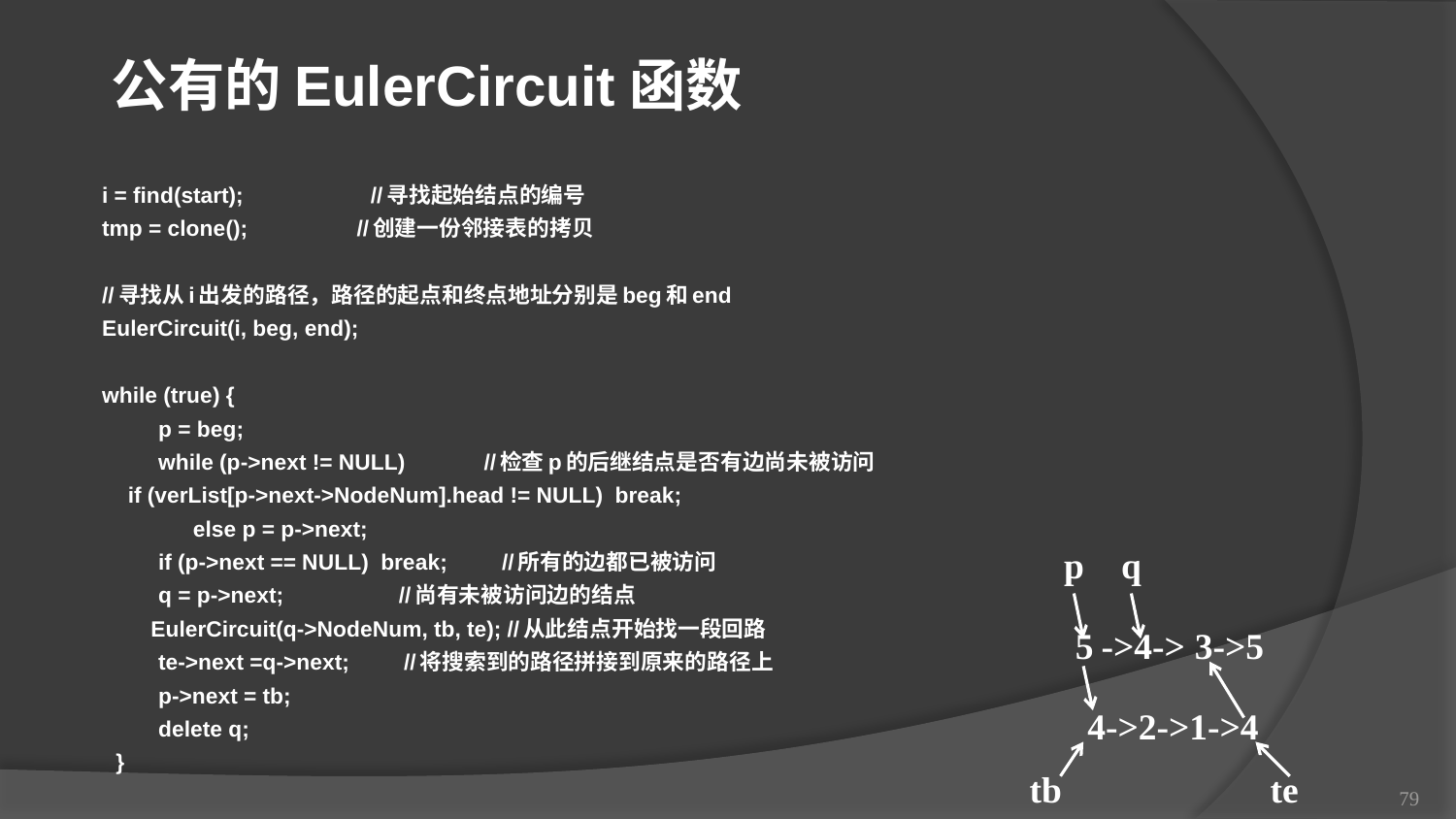

公有的EulerCircuit函数
       i = find(start);                     //寻找起始结点的编号
       tmp = clone();                  //创建一份邻接表的拷贝

       //寻找从i出发的路径，路径的起点和终点地址分别是beg和end
       EulerCircuit(i, beg, end);

       while (true) {
	       p = beg;
	       while (p->next != NULL)             //检查p的后继结点是否有边尚未被访问
  		  if (verList[p->next->NodeNum].head != NULL)  break;
                      else p = p->next;
	       if (p->next == NULL)  break;         //所有的边都已被访问
	       q = p->next;                   //尚有未被访问边的结点
               EulerCircuit(q->NodeNum, tb, te); //从此结点开始找一段回路
	       te->next =q->next;         //将搜索到的路径拼接到原来的路径上
	       p->next = tb;
	       delete q;
	}

p
q
5           3->5
->4->
4->2->1->4
tb
te
79